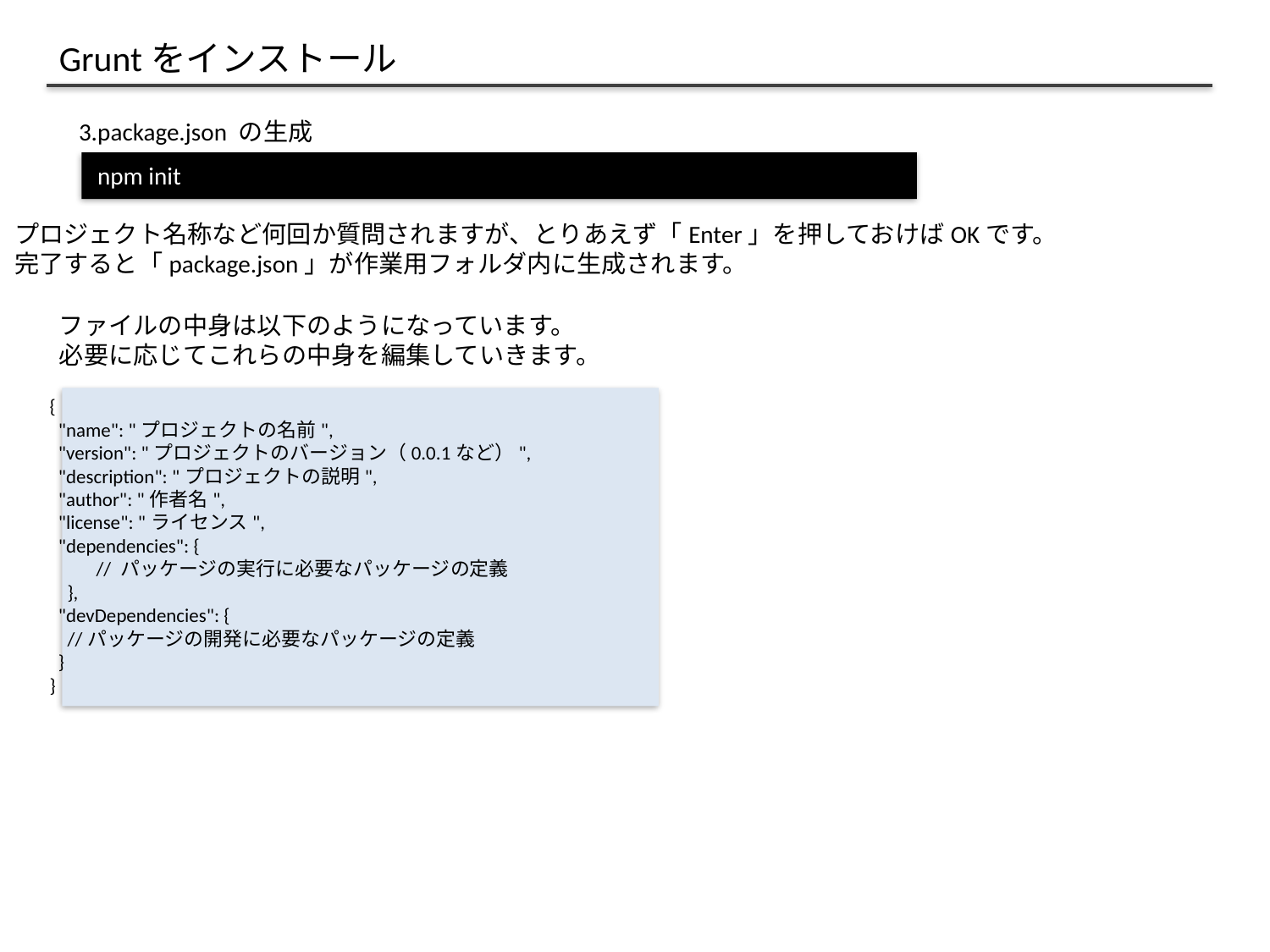

Gruntをインストール
3.package.json の生成

npm init
プロジェクト名称など何回か質問されますが、とりあえず「Enter」を押しておけばOKです。
完了すると「package.json」が作業用フォルダ内に生成されます。
ファイルの中身は以下のようになっています。
必要に応じてこれらの中身を編集していきます。

{
  "name": "プロジェクトの名前",
  "version": "プロジェクトのバージョン（0.0.1など）",
  "description": "プロジェクトの説明",
  "author": "作者名",
  "license": "ライセンス",
  "dependencies": {
    　// パッケージの実行に必要なパッケージの定義
    },
  "devDependencies": {
    //パッケージの開発に必要なパッケージの定義
  }
}